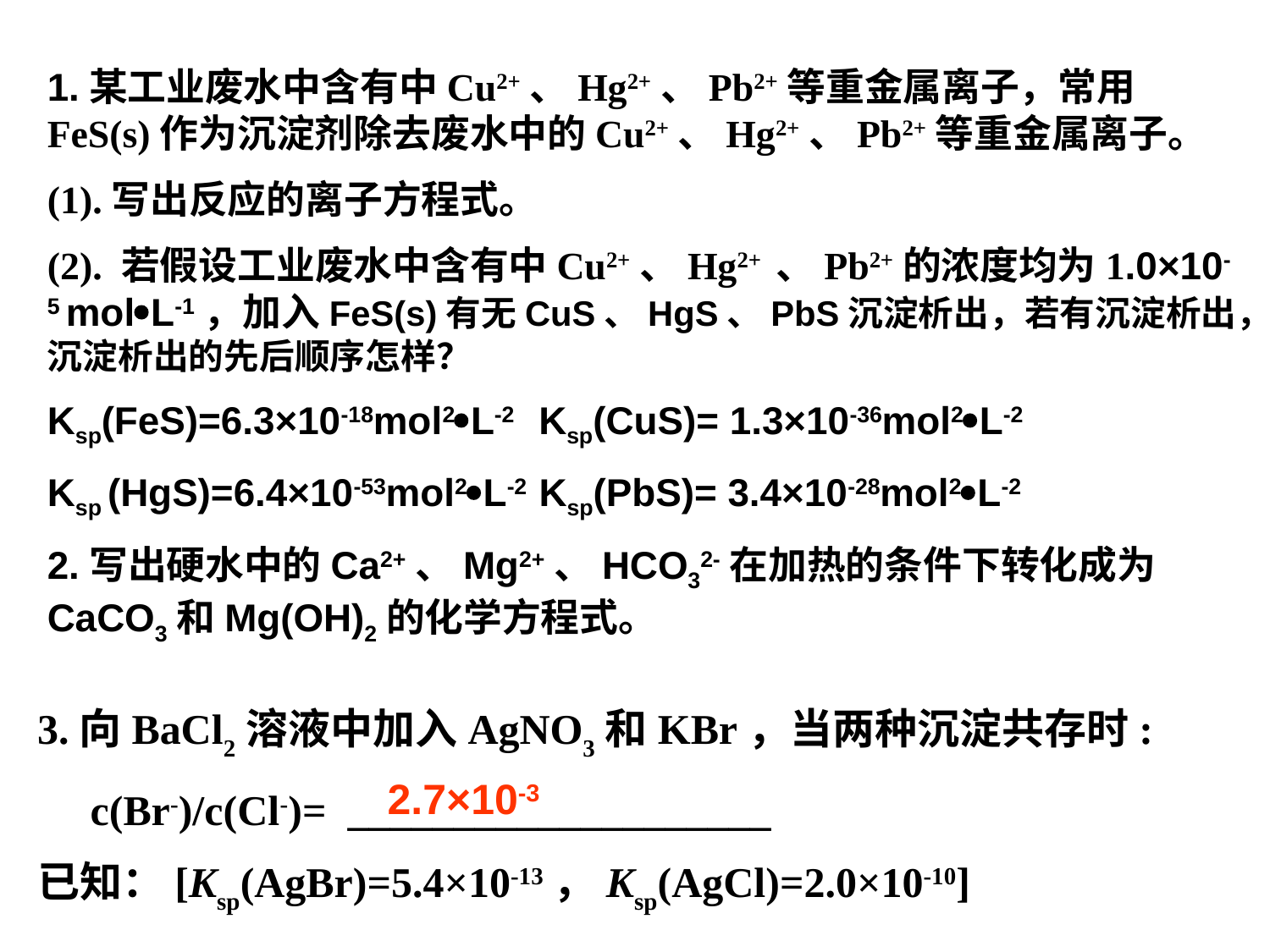

1.某工业废水中含有中Cu2+、Hg2+、Pb2+等重金属离子，常用FeS(s)作为沉淀剂除去废水中的Cu2+、Hg2+、Pb2+等重金属离子。
(1).写出反应的离子方程式。
(2). 若假设工业废水中含有中Cu2+、Hg2+ 、Pb2+的浓度均为1.0×10-5 mol•L-1，加入FeS(s)有无CuS、HgS、PbS沉淀析出，若有沉淀析出，沉淀析出的先后顺序怎样？
Ksp(FeS)=6.3×10-18mol2•L-2    Ksp(CuS)= 1.3×10-36mol2•L-2
Ksp (HgS)=6.4×10-53mol2•L-2  Ksp(PbS)= 3.4×10-28mol2•L-2
2.写出硬水中的Ca2+、Mg2+、HCO32-在加热的条件下转化成为CaCO3和Mg(OH)2的化学方程式。
3.向BaCl2溶液中加入AgNO3和KBr，当两种沉淀共存时:
     c(Br-)/c(Cl-)=  ____________________
已知：[Ksp(AgBr)=5.4×10-13，Ksp(AgCl)=2.0×10-10]
2.7×10-3